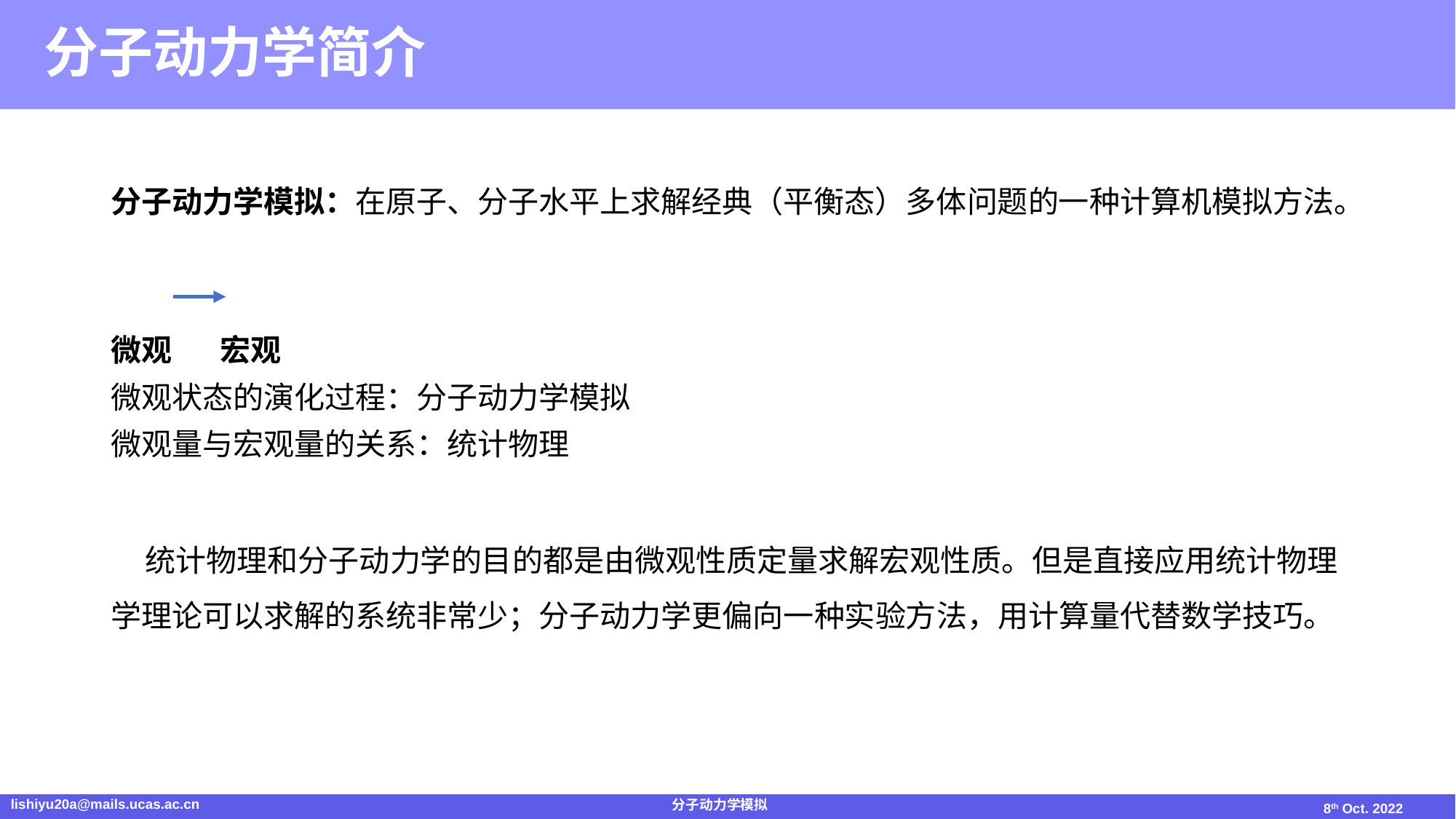

分子动力学简介
分子动力学模拟：在原子、分子水平上求解经典（平衡态）多体问题的一种计算机模拟方法。

微观       宏观
微观状态的演化过程：分子动力学模拟
微观量与宏观量的关系：统计物理

    统计物理和分子动力学的目的都是由微观性质定量求解宏观性质。但是直接应用统计物理学理论可以求解的系统非常少；分子动力学更偏向一种实验方法，用计算量代替数学技巧。

lishiyu20a@mails.ucas.ac.cn
分子动力学模拟

8th Oct. 2022